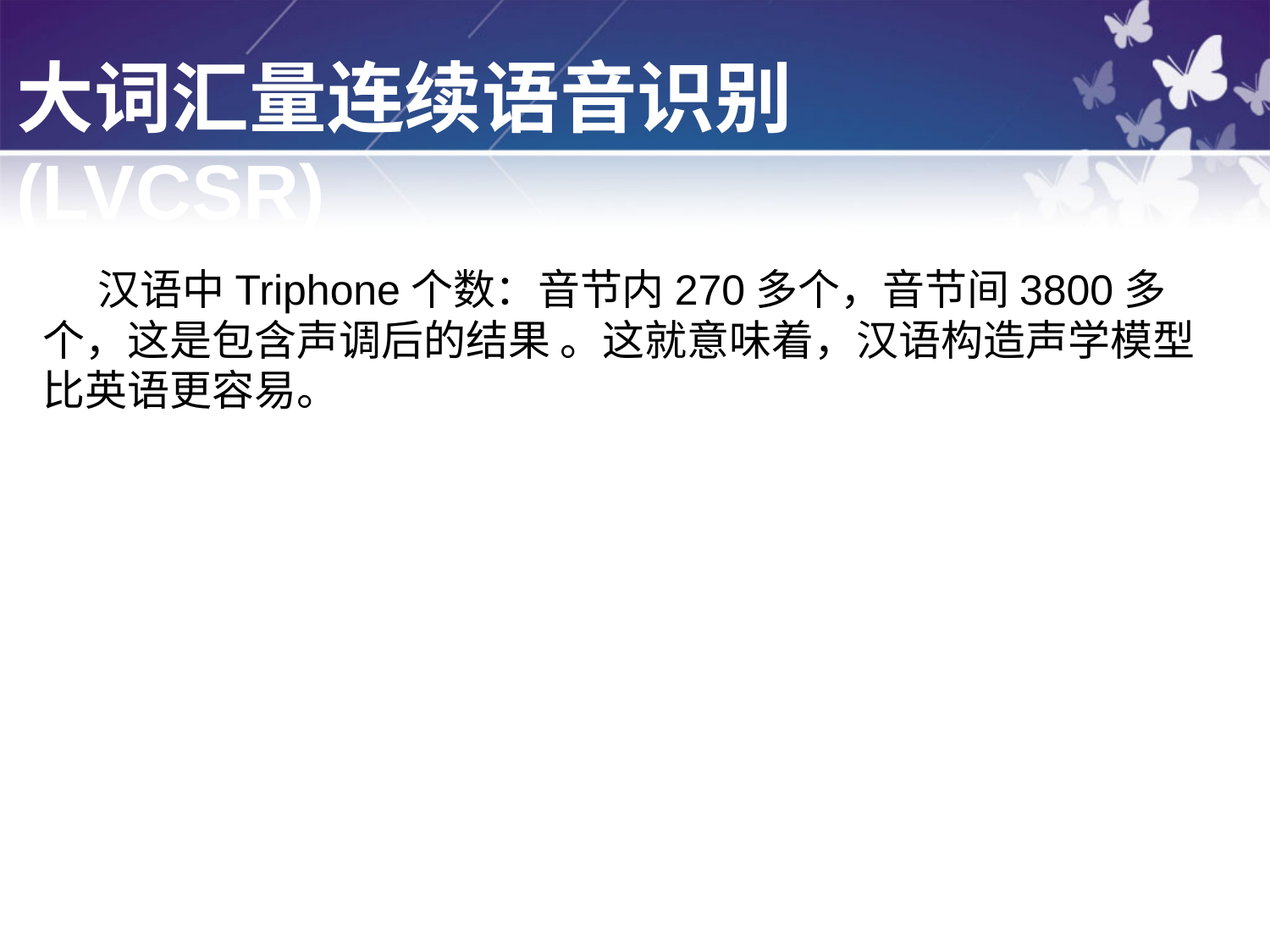

大词汇量连续语音识别 (LVCSR)

汉语中Triphone个数：音节内270多个，音节间3800多个，这是包含声调后的结果 。这就意味着，汉语构造声学模型比英语更容易。